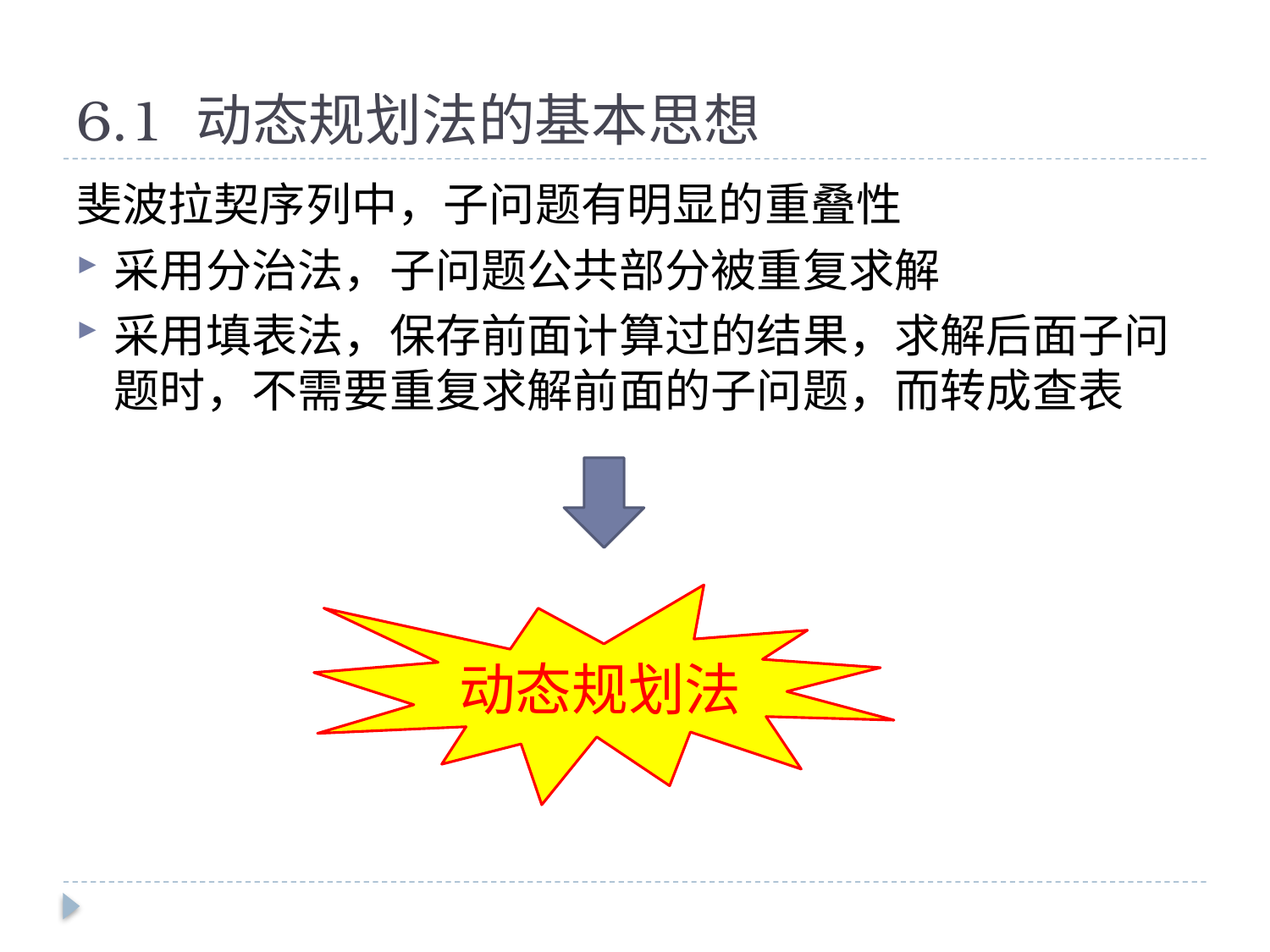

# 6.1 动态规划法的基本思想
斐波拉契序列中，子问题有明显的重叠性
采用分治法，子问题公共部分被重复求解
采用填表法，保存前面计算过的结果，求解后面子问题时，不需要重复求解前面的子问题，而转成查表

动态规划法